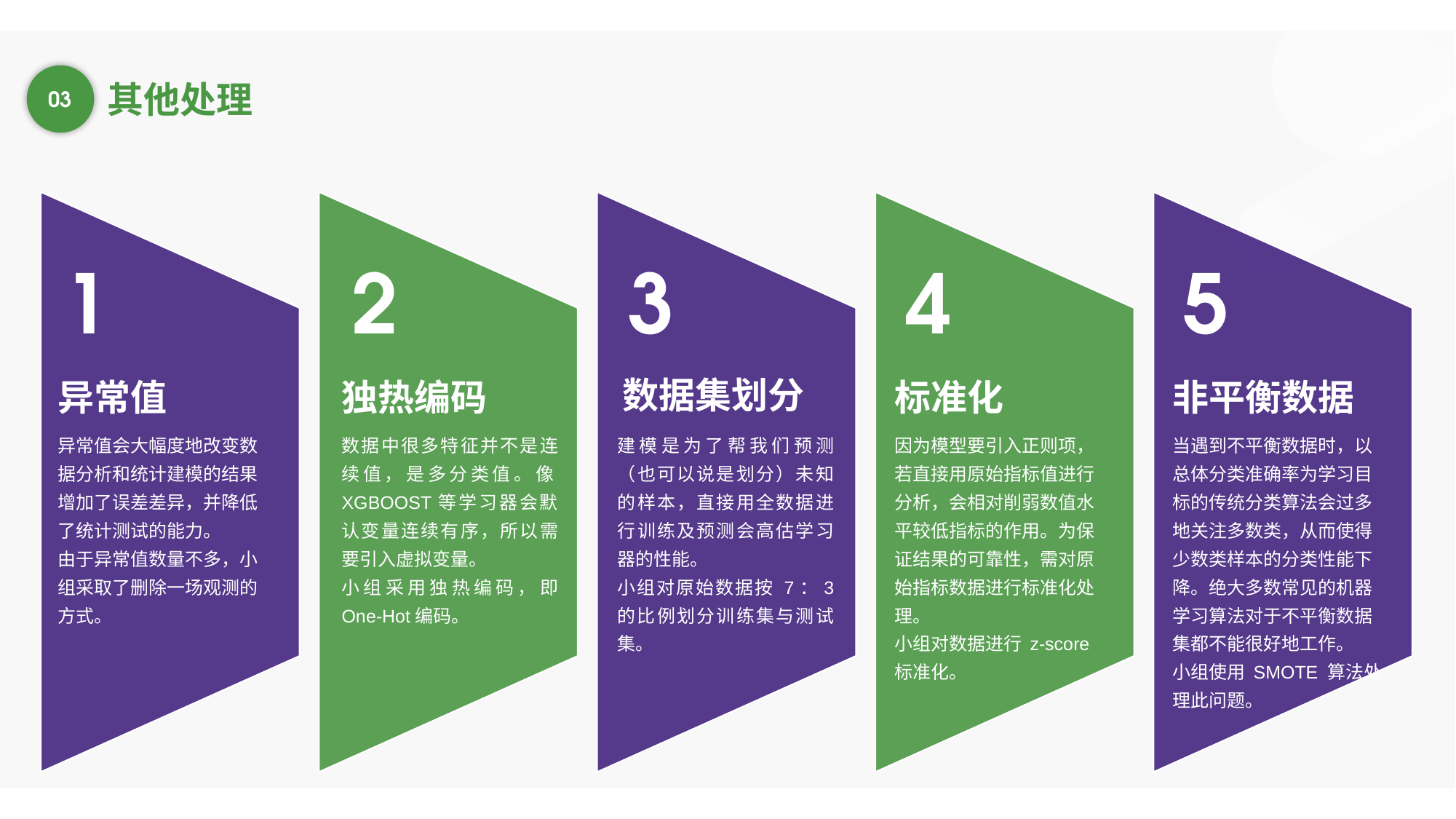

03
其他处理

1
2
3
4
5
数据集划分
异常值
独热编码
标准化
非平衡数据
异常值会大幅度地改变数据分析和统计建模的结果增加了误差差异，并降低了统计测试的能力。
由于异常值数量不多，小组采取了删除一场观测的方式。
数据中很多特征并不是连续值，是多分类值。像XGBOOST等学习器会默认变量连续有序，所以需要引入虚拟变量。
小组采用独热编码，即 One-Hot编码。
建模是为了帮我们预测（也可以说是划分）未知的样本，直接用全数据进行训练及预测会高估学习器的性能。
小组对原始数据按 7：3 的比例划分训练集与测试集。
因为模型要引入正则项，若直接用原始指标值进行分析，会相对削弱数值水平较低指标的作用。为保证结果的可靠性，需对原始指标数据进行标准化处理。
小组对数据进行 z-score 标准化。
当遇到不平衡数据时，以总体分类准确率为学习目标的传统分类算法会过多地关注多数类，从而使得少数类样本的分类性能下降。绝大多数常见的机器学习算法对于不平衡数据集都不能很好地工作。
小组使用 SMOTE 算法处理此问题。